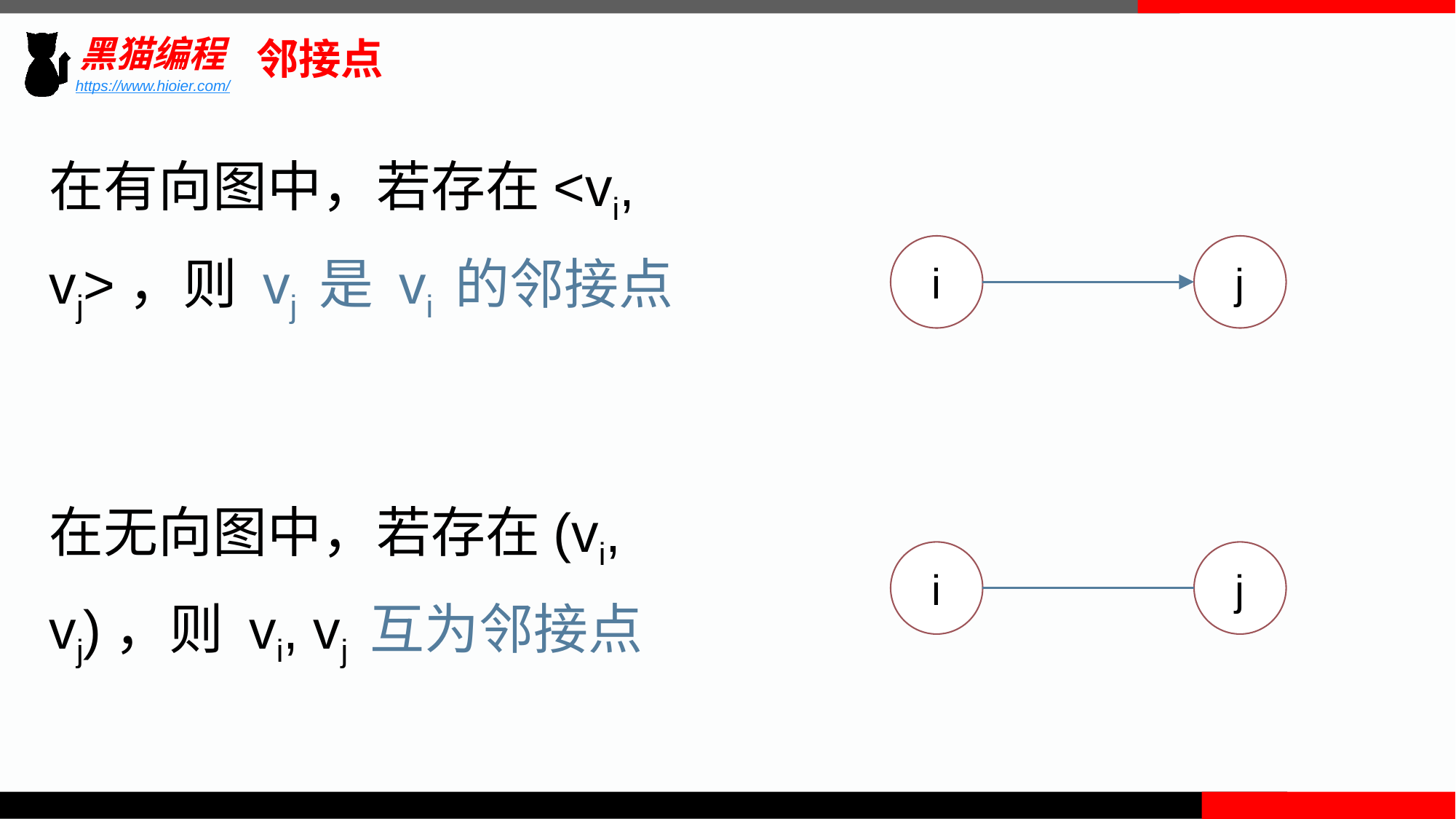

邻接点
在有向图中，若存在<vi, vj>，则 vj 是 vi 的邻接点

在无向图中，若存在(vi, vj)，则 vi, vj 互为邻接点

i
j
i
j